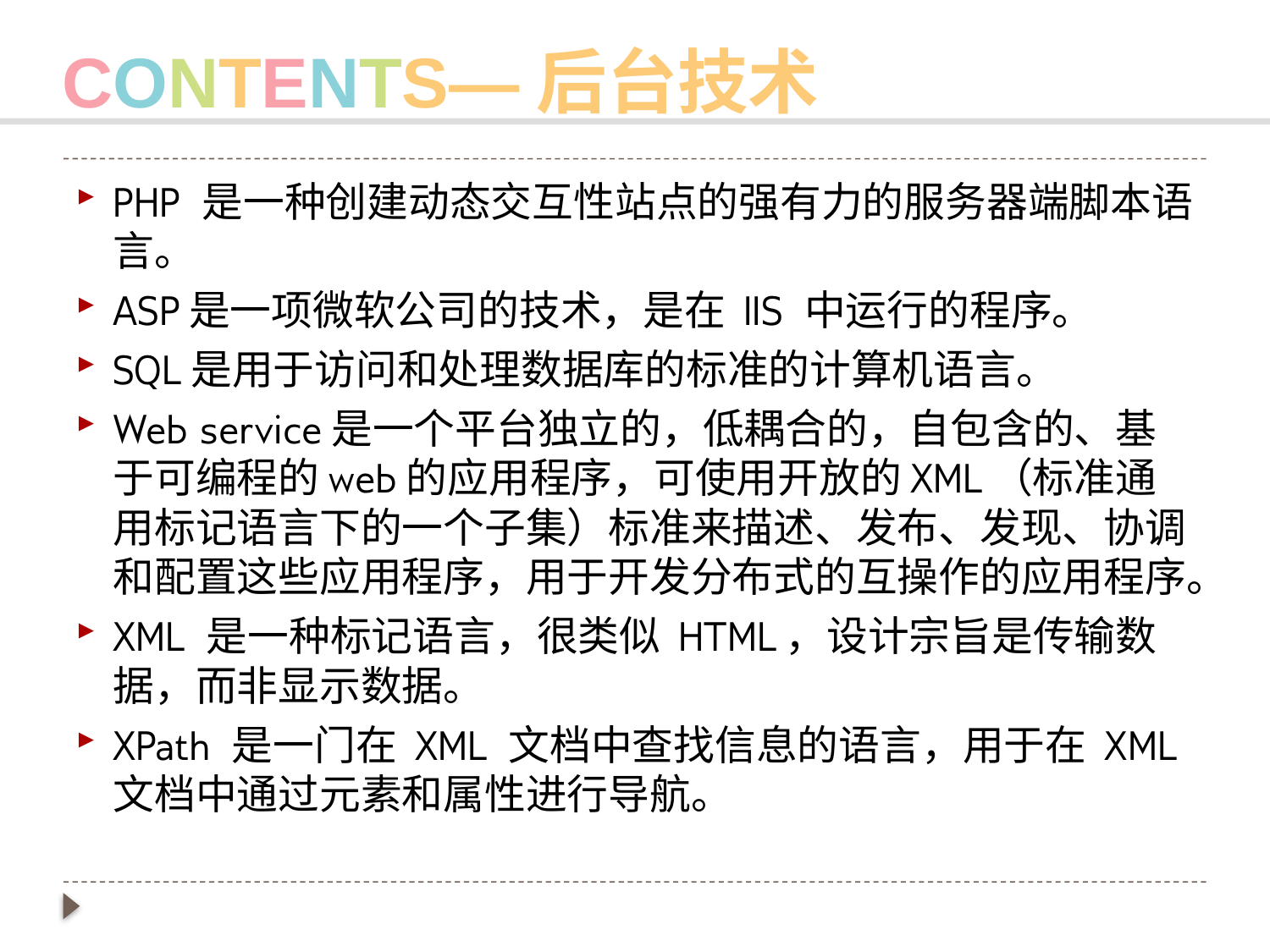

CONTENTS—后台技术

PHP 是一种创建动态交互性站点的强有力的服务器端脚本语言。
ASP是一项微软公司的技术，是在 IIS 中运行的程序。
SQL是用于访问和处理数据库的标准的计算机语言。
Web service是一个平台独立的，低耦合的，自包含的、基于可编程的web的应用程序，可使用开放的XML（标准通用标记语言下的一个子集）标准来描述、发布、发现、协调和配置这些应用程序，用于开发分布式的互操作的应用程序。
XML 是一种标记语言，很类似 HTML，设计宗旨是传输数据，而非显示数据。
XPath 是一门在 XML 文档中查找信息的语言，用于在 XML 文档中通过元素和属性进行导航。